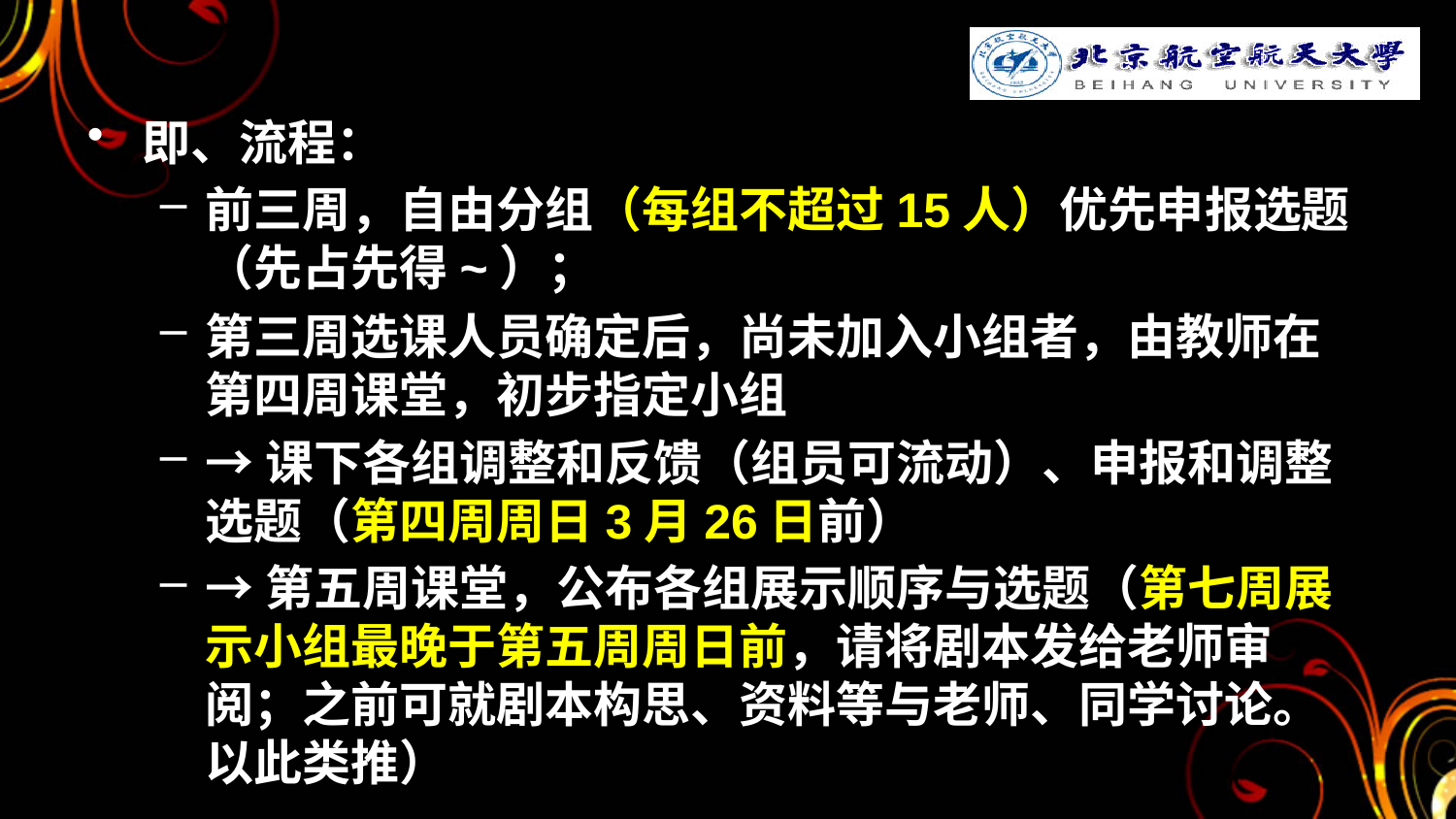

#
即、流程：
前三周，自由分组（每组不超过15人）优先申报选题（先占先得~）；
第三周选课人员确定后，尚未加入小组者，由教师在第四周课堂，初步指定小组
→课下各组调整和反馈（组员可流动）、申报和调整选题（第四周周日3月26日前）
→第五周课堂，公布各组展示顺序与选题（第七周展示小组最晚于第五周周日前，请将剧本发给老师审阅；之前可就剧本构思、资料等与老师、同学讨论。以此类推）